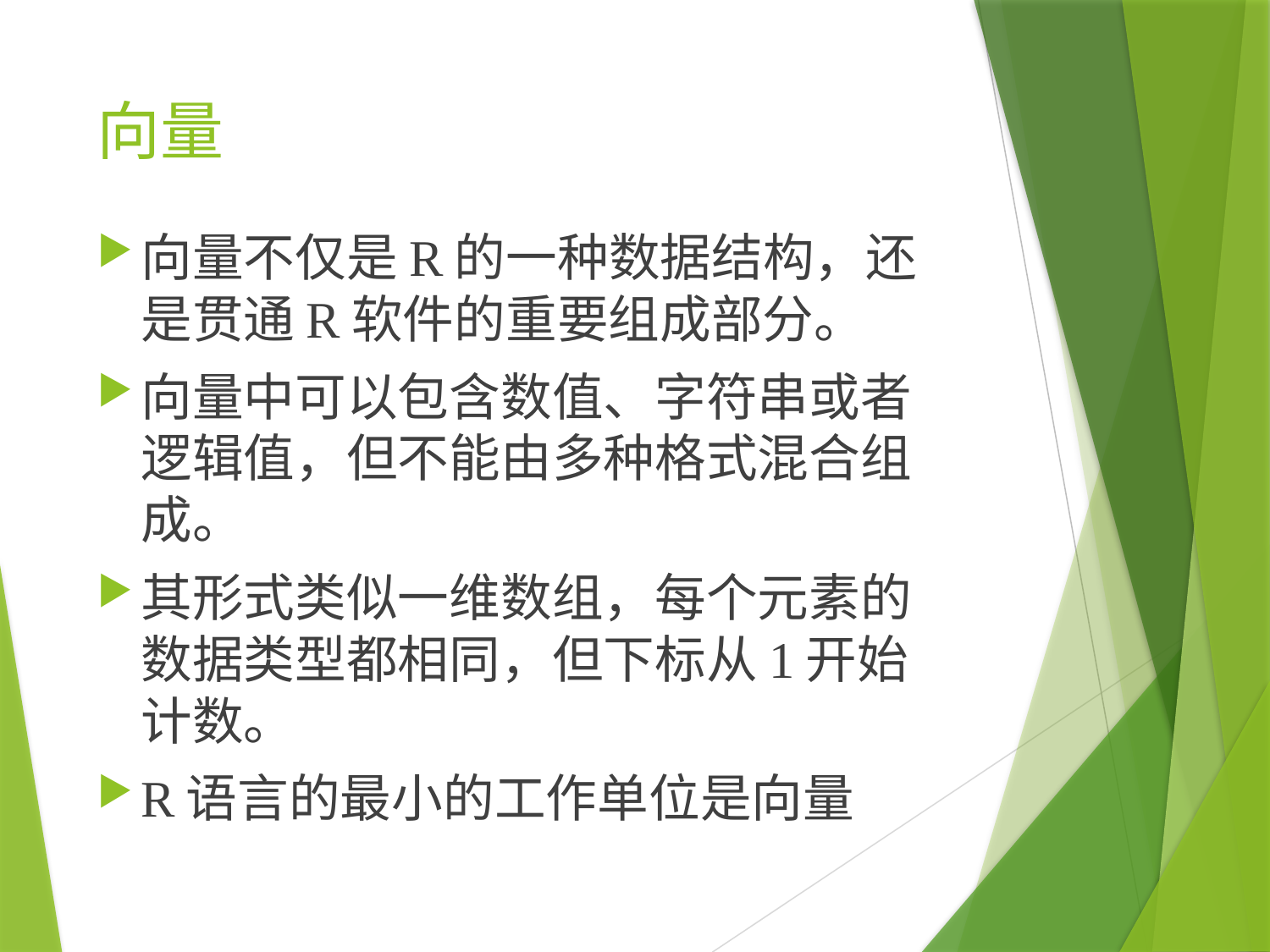

# 向量
向量不仅是R的一种数据结构，还是贯通R软件的重要组成部分。
向量中可以包含数值、字符串或者逻辑值，但不能由多种格式混合组成。
其形式类似一维数组，每个元素的数据类型都相同，但下标从1开始计数。
R语言的最小的工作单位是向量